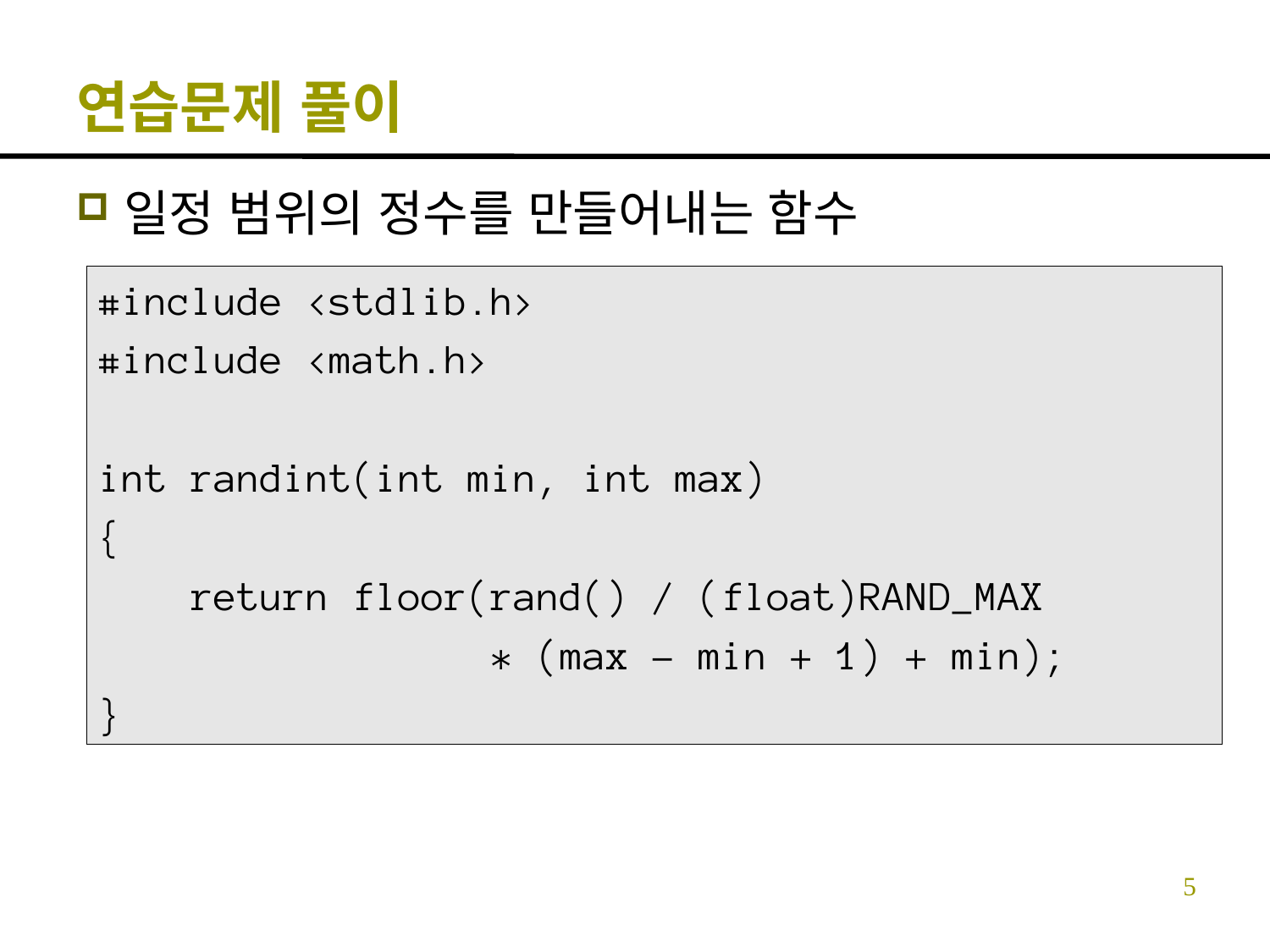

# 연습문제 풀이
일정 범위의 정수를 만들어내는 함수

#include <stdlib.h>
#include <math.h>

int randint(int min, int max)
{
    return floor(rand() / (float)RAND_MAX
                 * (max - min + 1) + min);
}